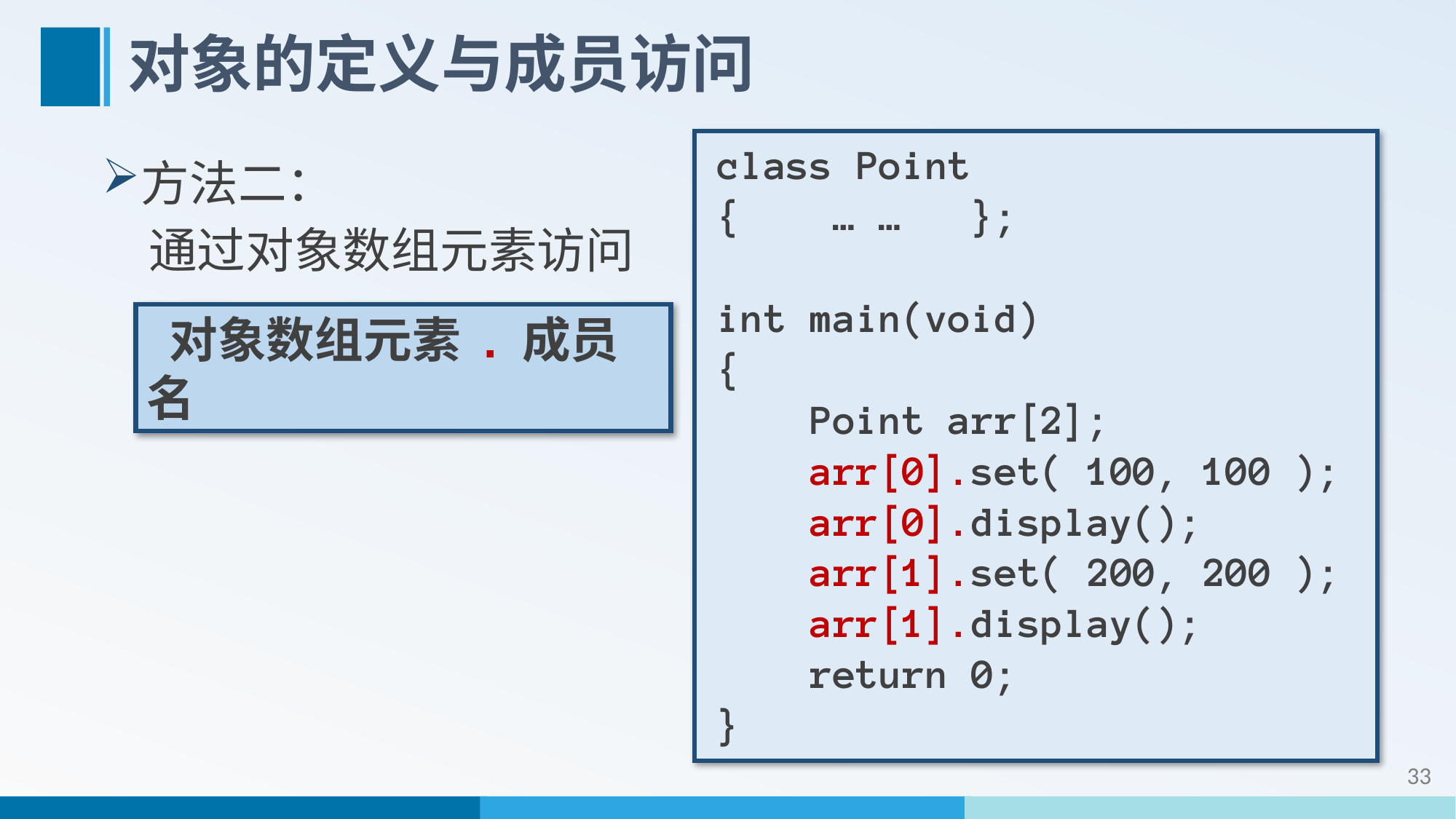

# 对象的定义与成员访问
方法二：
通过对象数组元素访问
class Point
{    … …   };

int main(void)
{
    Point arr[2];
    arr[0].set( 100, 100 );
    arr[0].display();
    arr[1].set( 200, 200 );
    arr[1].display();
    return 0;
}
 对象数组元素 . 成员名